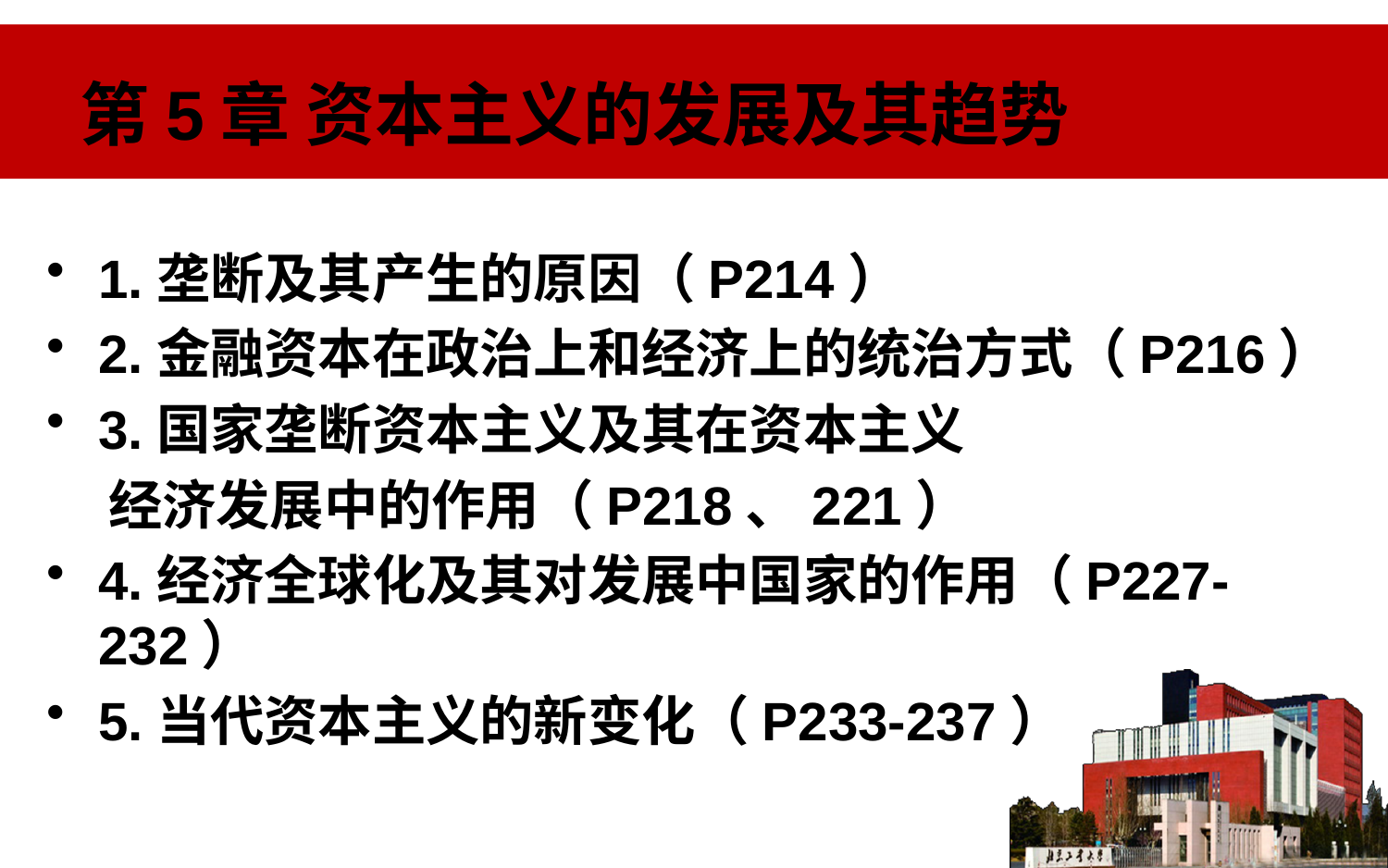

# 第5章 资本主义的发展及其趋势
1.垄断及其产生的原因（P214）
2.金融资本在政治上和经济上的统治方式（P216）
3.国家垄断资本主义及其在资本主义
    经济发展中的作用（P218、221）
4.经济全球化及其对发展中国家的作用（P227-232）
5.当代资本主义的新变化（P233-237）